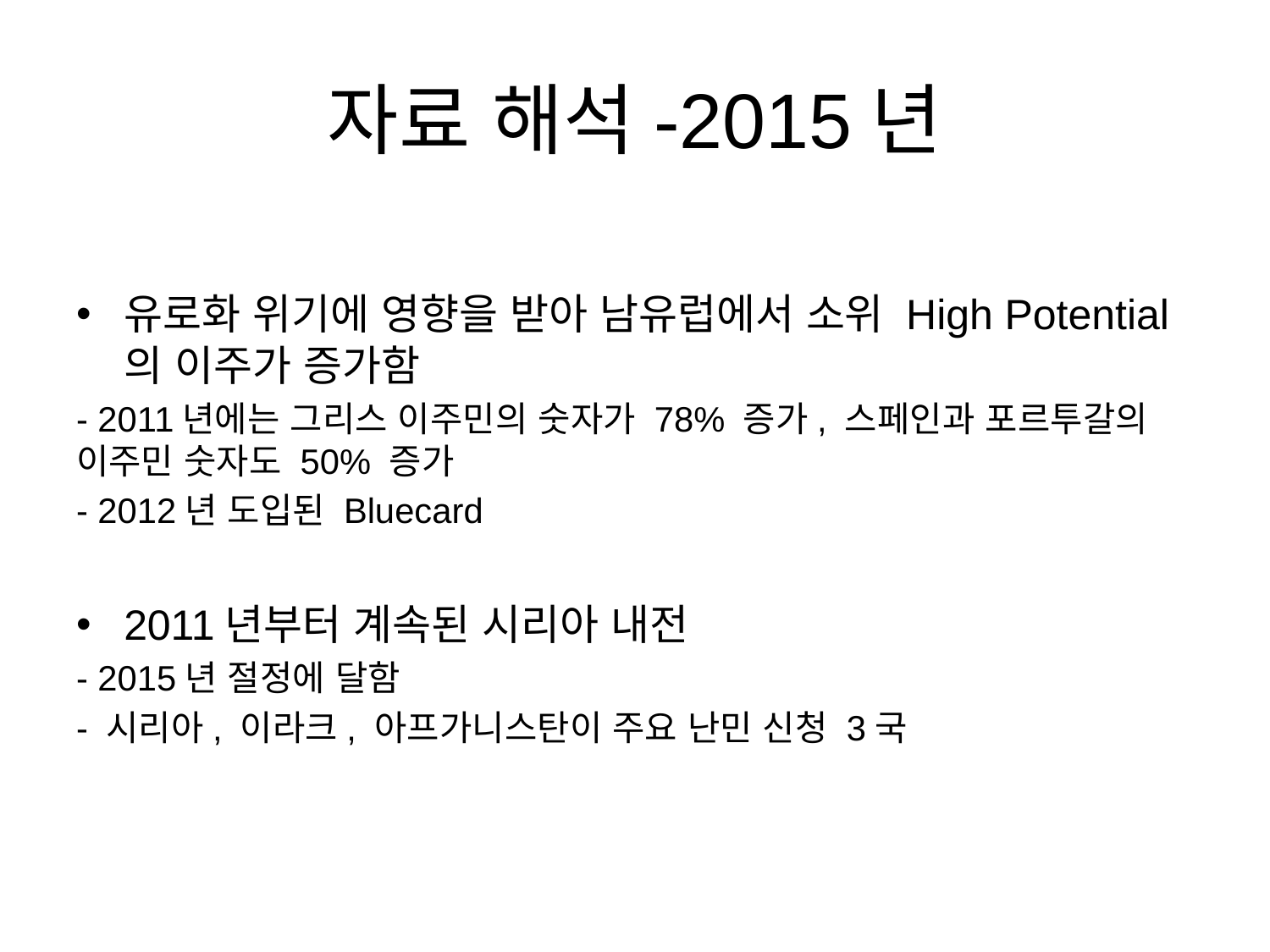

# 자료 해석-2015년

유로화 위기에 영향을 받아 남유럽에서 소위 High Potential의 이주가 증가함
- 2011년에는 그리스 이주민의 숫자가 78% 증가, 스페인과 포르투갈의 이주민 숫자도 50% 증가
- 2012년 도입된 Bluecard

2011년부터 계속된 시리아 내전
- 2015년 절정에 달함
- 시리아, 이라크, 아프가니스탄이 주요 난민 신청 3국